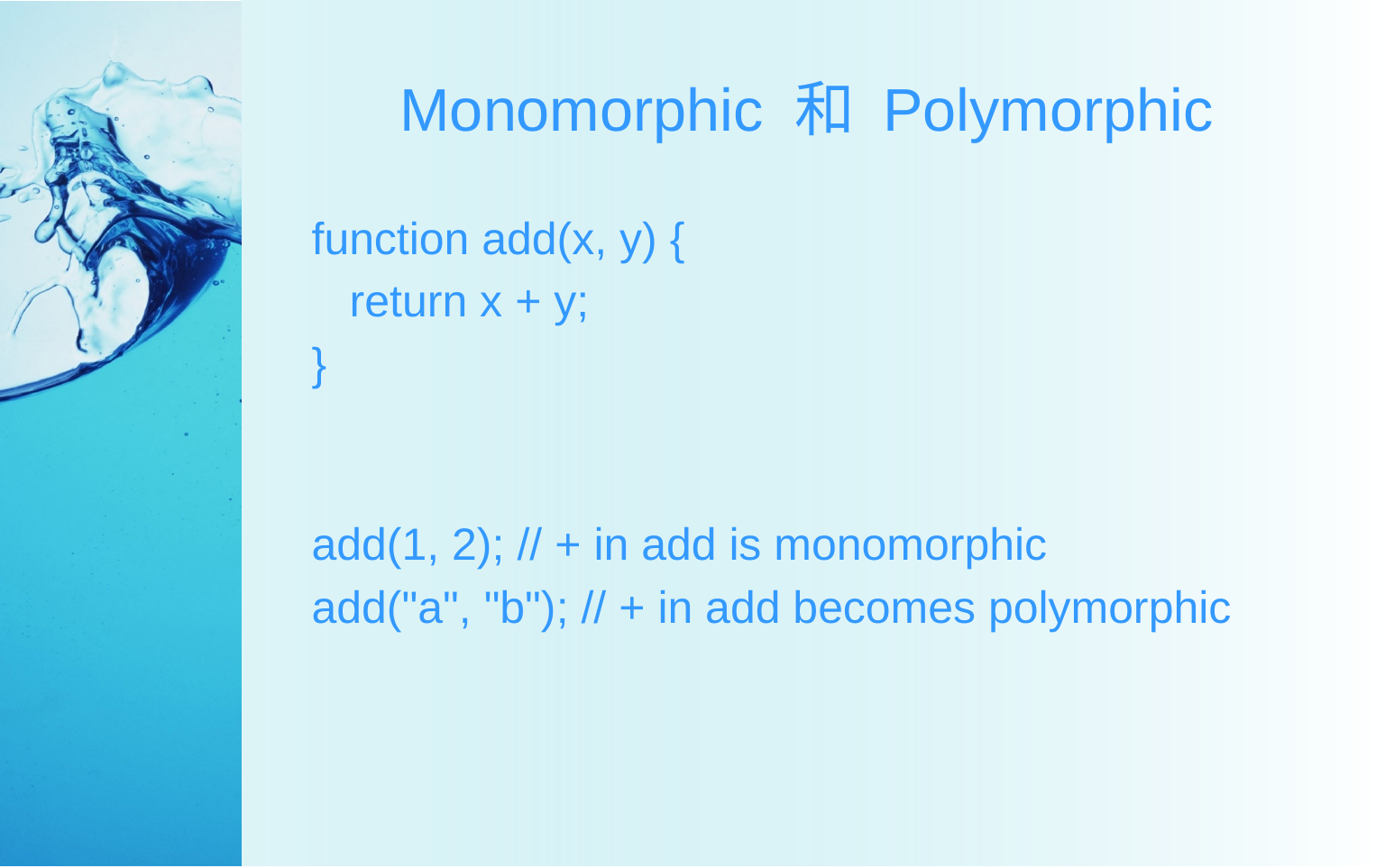

# Monomorphic 和 Polymorphic
function add(x, y) {
   return x + y;
}

add(1, 2); // + in add is monomorphic
add("a", "b"); // + in add becomes polymorphic